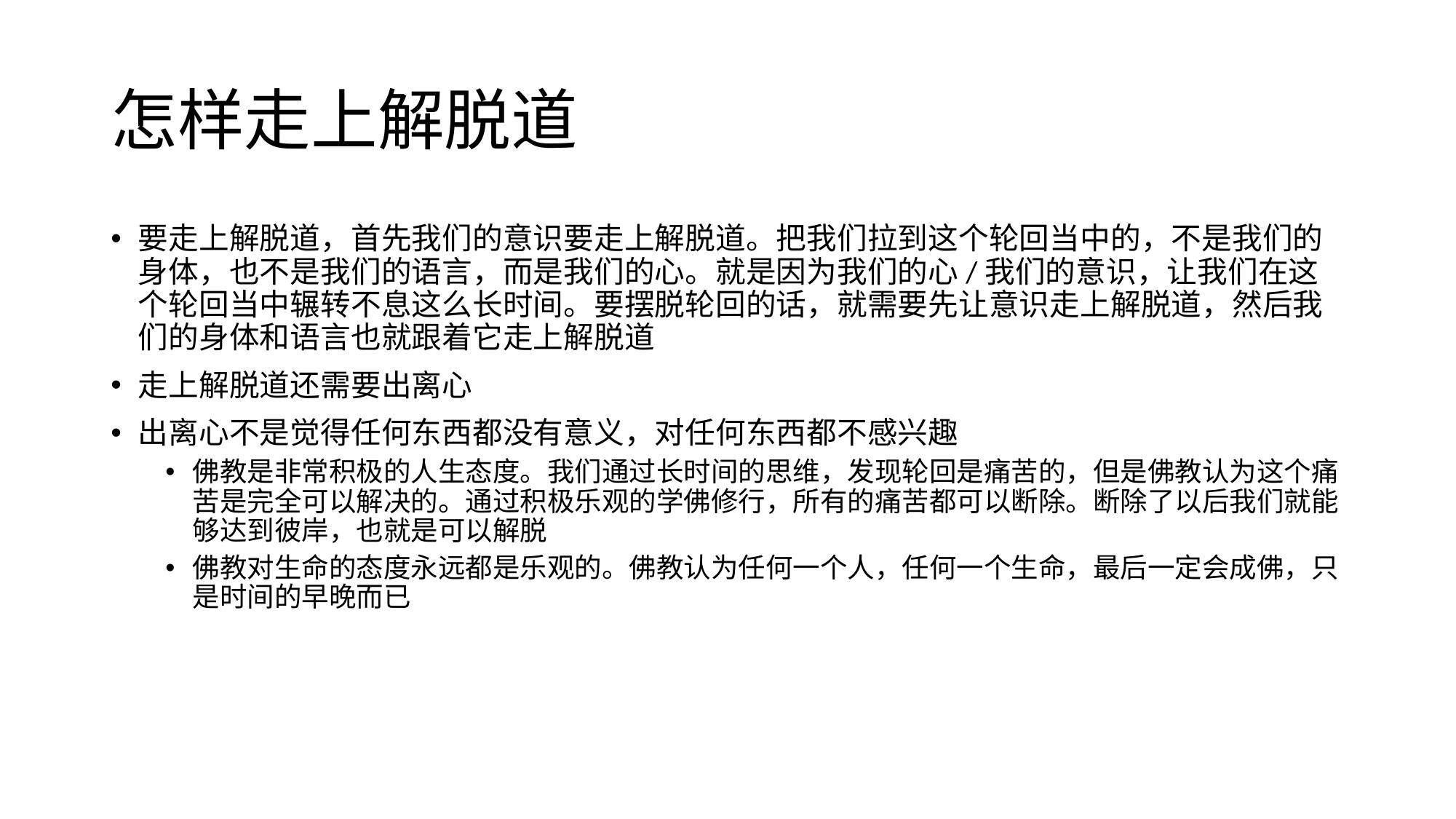

# 怎样走上解脱道
要走上解脱道，首先我们的意识要走上解脱道。把我们拉到这个轮回当中的，不是我们的身体，也不是我们的语言，而是我们的心。就是因为我们的心/我们的意识，让我们在这个轮回当中辗转不息这么长时间。要摆脱轮回的话，就需要先让意识走上解脱道，然后我们的身体和语言也就跟着它走上解脱道
走上解脱道还需要出离心
出离心不是觉得任何东西都没有意义，对任何东西都不感兴趣
佛教是非常积极的人生态度。我们通过长时间的思维，发现轮回是痛苦的，但是佛教认为这个痛苦是完全可以解决的。通过积极乐观的学佛修行，所有的痛苦都可以断除。断除了以后我们就能够达到彼岸，也就是可以解脱
佛教对生命的态度永远都是乐观的。佛教认为任何一个人，任何一个生命，最后一定会成佛，只是时间的早晚而已